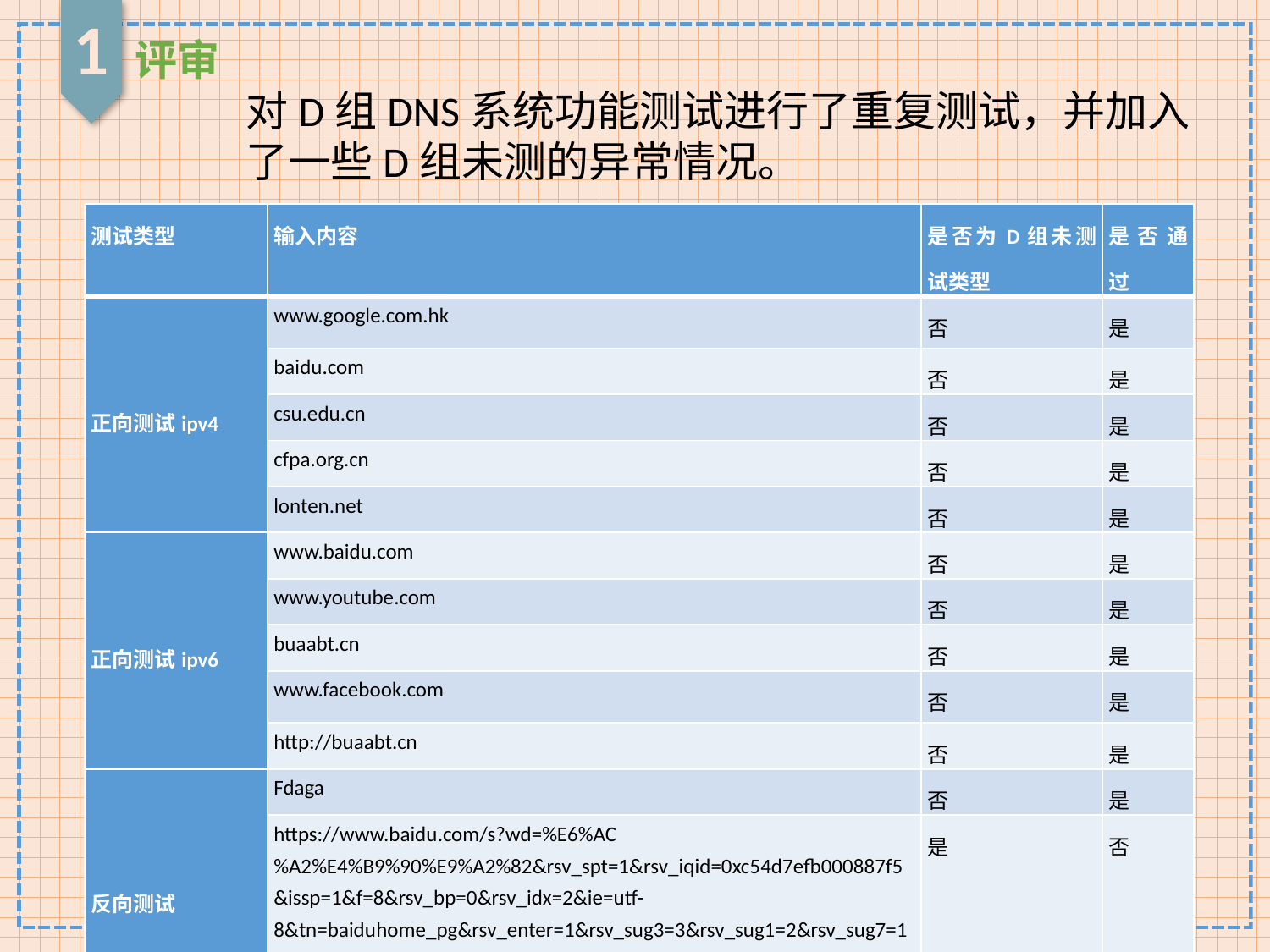

1
评审
对D组DNS系统功能测试进行了重复测试，并加入了一些D组未测的异常情况。

| 测试类型 | 输入内容 | 是否为D组未测试类型 | 是否通过 |
| --- | --- | --- | --- |
| 正向测试ipv4 | www.google.com.hk | 否 | 是 |
|  | baidu.com | 否 | 是 |
|  | csu.edu.cn | 否 | 是 |
|  | cfpa.org.cn | 否 | 是 |
|  | lonten.net | 否 | 是 |
| 正向测试ipv6 | www.baidu.com | 否 | 是 |
|  | www.youtube.com | 否 | 是 |
|  | buaabt.cn | 否 | 是 |
|  | www.facebook.com | 否 | 是 |
|  | http://buaabt.cn | 否 | 是 |
| 反向测试 | Fdaga | 否 | 是 |
|  | https://www.baidu.com/s?wd=%E6%AC%A2%E4%B9%90%E9%A2%82&rsv\_spt=1&rsv\_iqid=0xc54d7efb000887f5&issp=1&f=8&rsv\_bp=0&rsv\_idx=2&ie=utf-8&tn=baiduhome\_pg&rsv\_enter=1&rsv\_sug3=3&rsv\_sug1=2&rsv\_sug7=101&rsv\_sug2=0&inputT=1105&rsv\_sug4=2977 | 是 | 否 |
|  | 空 | 是 | 是 |